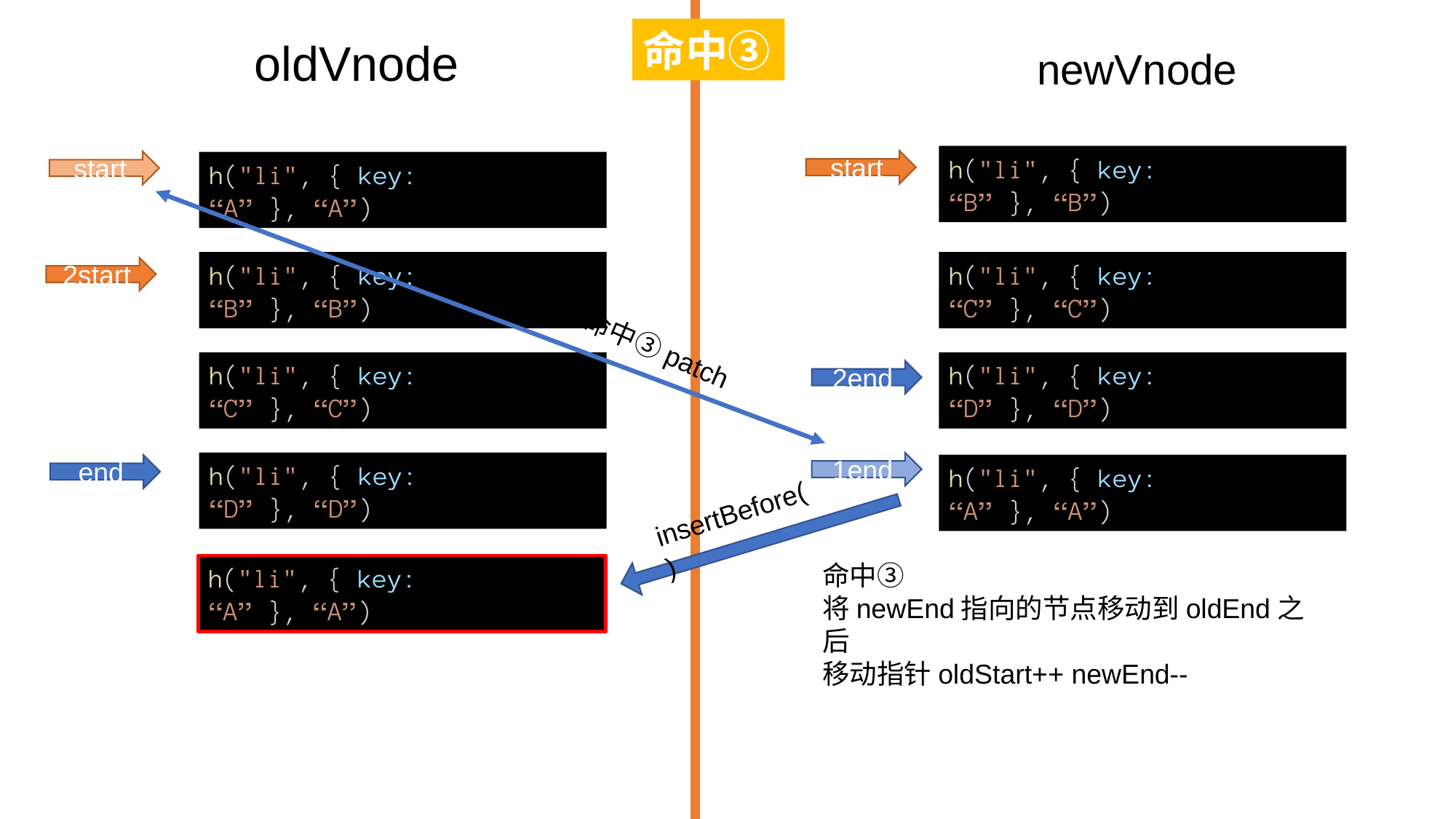

命中③
oldVnode
newVnode
h("li", { key: “B” }, “B”)
start
start
h("li", { key: “A” }, “A”)
h("li", { key: “B” }, “B”)
h("li", { key: “C” }, “C”)
2start
命中③patch
h("li", { key: “C” }, “C”)
h("li", { key: “D” }, “D”)
2end
h("li", { key: “D” }, “D”)
1end
h("li", { key: “A” }, “A”)
end
insertBefore()

命中③
将newEnd指向的节点移动到oldEnd之后
移动指针oldStart++ newEnd--
h("li", { key: “A” }, “A”)